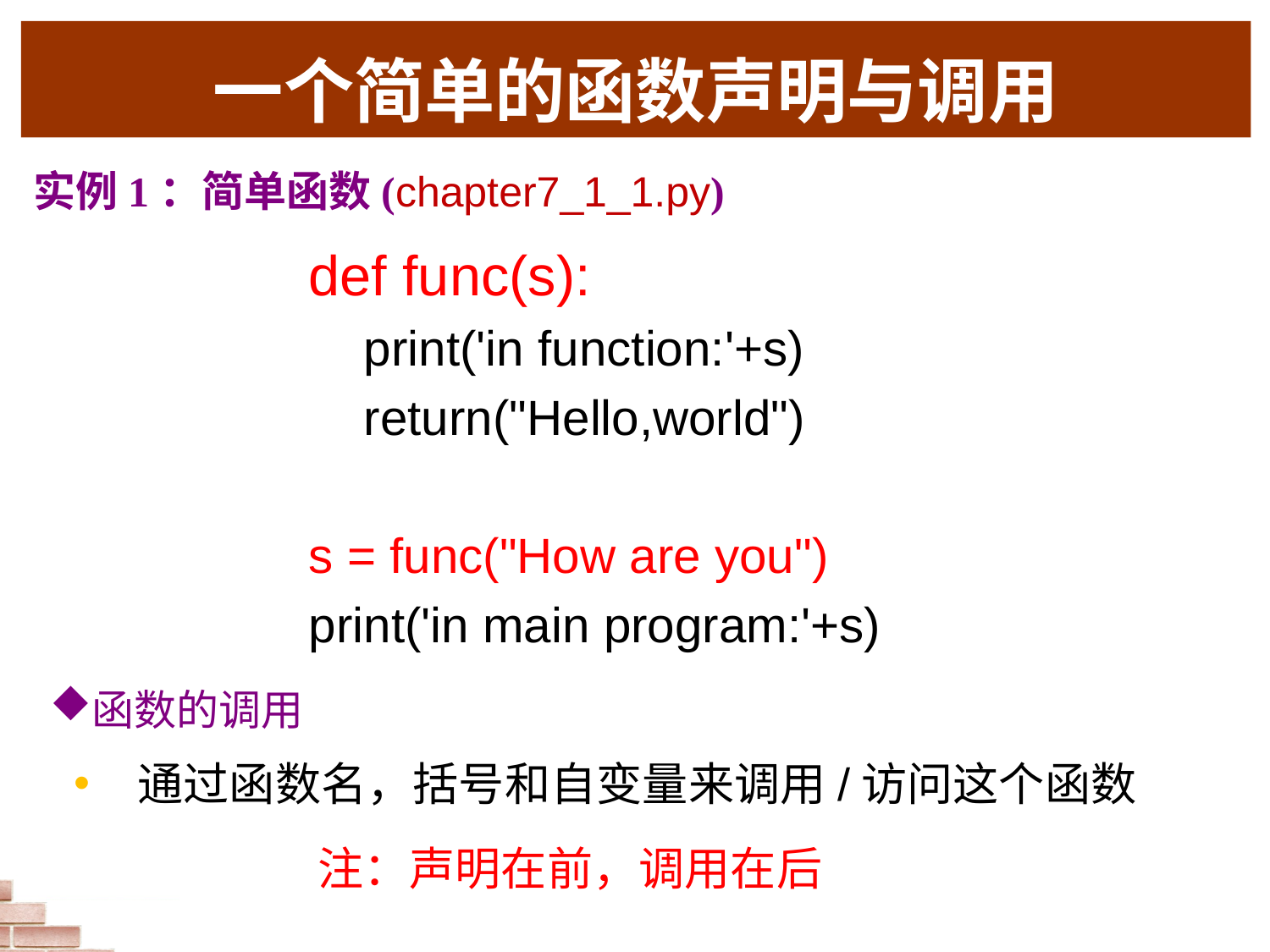

一个简单的函数声明与调用
实例1：简单函数(chapter7_1_1.py)
def func(s):
    print('in function:'+s)
    return("Hello,world")

s = func("How are you")
print('in main program:'+s)
函数的调用
通过函数名，括号和自变量来调用/访问这个函数
注：声明在前，调用在后